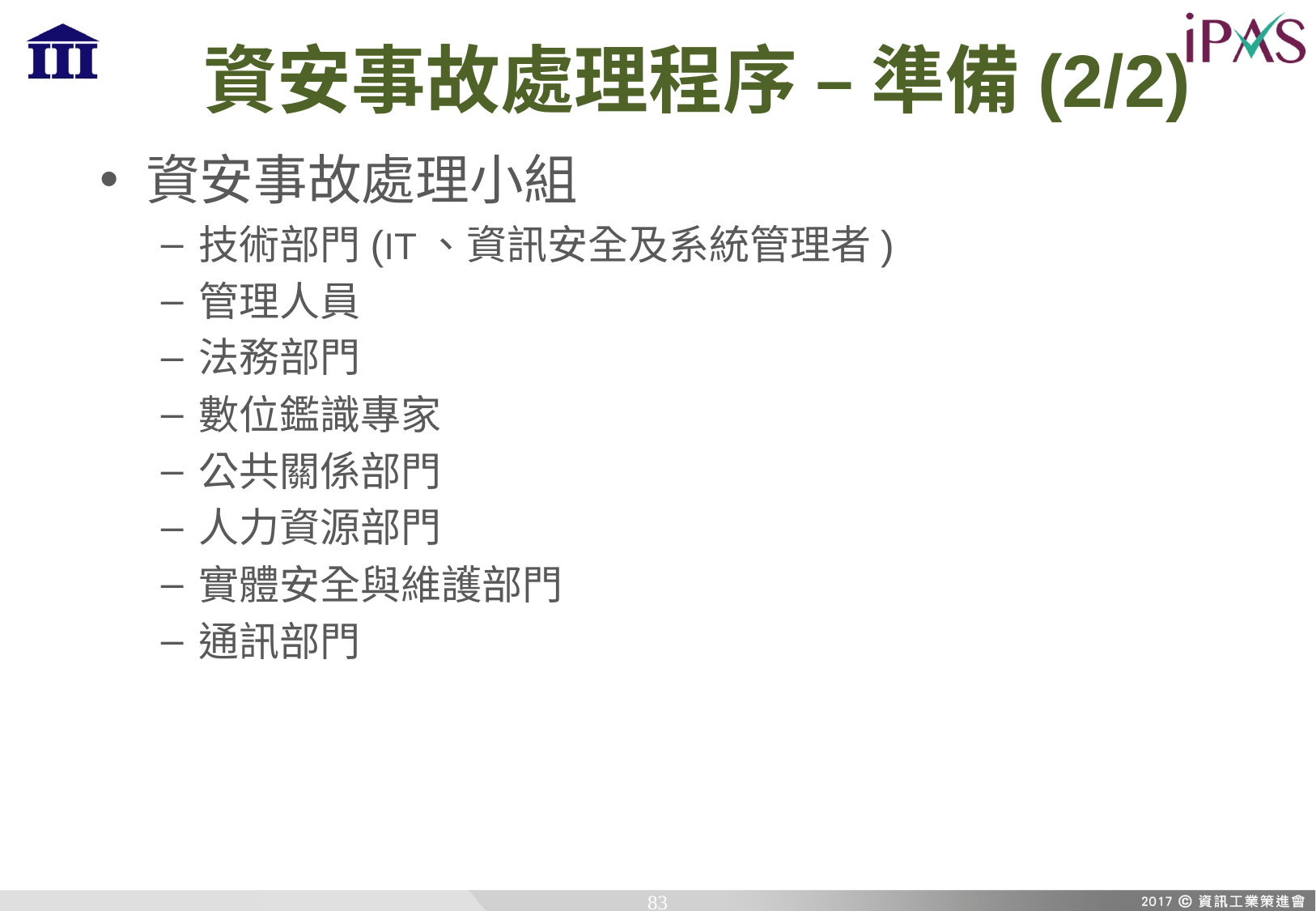

# 資安事故處理程序 – 準備(2/2)
資安事故處理小組
技術部門(IT、資訊安全及系統管理者)
管理人員
法務部門
數位鑑識專家
公共關係部門
人力資源部門
實體安全與維護部門
通訊部門
83